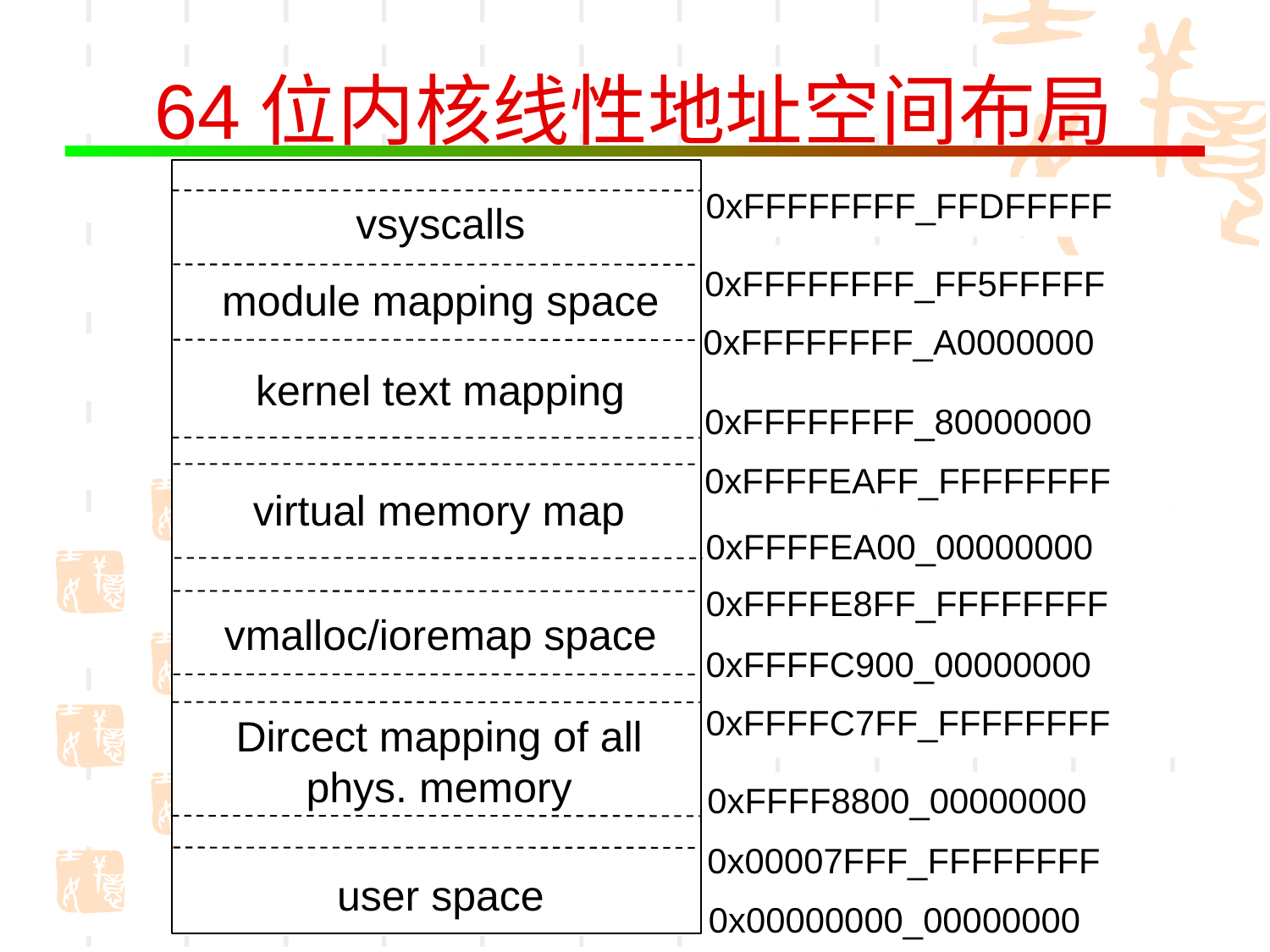

# 64位内核线性地址空间布局

0xFFFFFFFF_FFDFFFFF

vsyscalls
0xFFFFFFFF_FF5FFFFF

module mapping space
0xFFFFFFFF_A0000000

kernel text mapping
0xFFFFFFFF_80000000

0xFFFFEAFF_FFFFFFFF

virtual memory map
0xFFFFEA00_00000000

0xFFFFE8FF_FFFFFFFF

vmalloc/ioremap space
0xFFFFC900_00000000

0xFFFFC7FF_FFFFFFFF

Dircect mapping of all phys. memory
0xFFFF8800_00000000

0x00007FFF_FFFFFFFF

user space
0x00000000_00000000